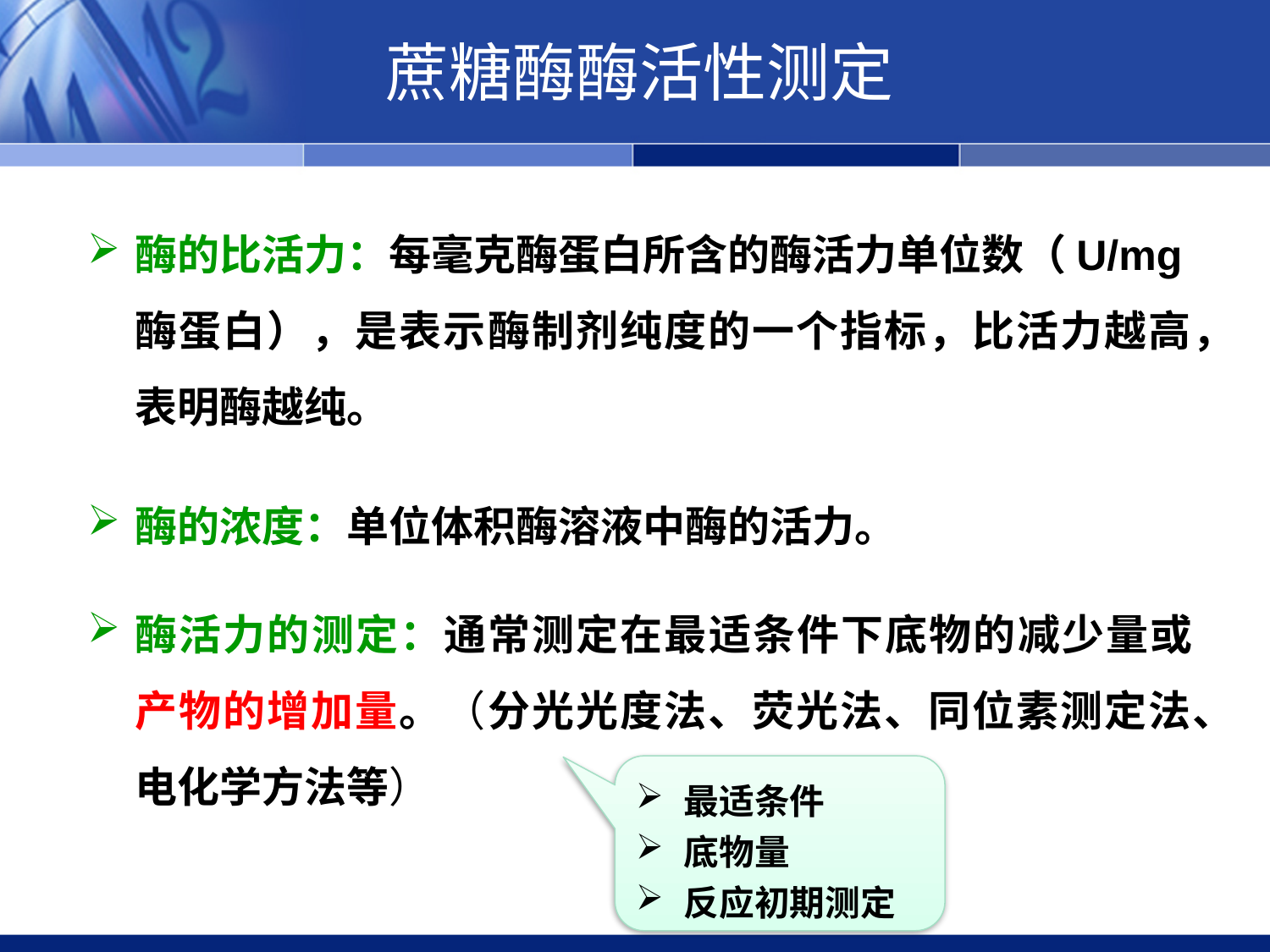

蔗糖酶酶活性测定
酶的比活力：每毫克酶蛋白所含的酶活力单位数（U/mg酶蛋白），是表示酶制剂纯度的一个指标，比活力越高，表明酶越纯。
酶的浓度：单位体积酶溶液中酶的活力。。
酶活力的测定：通常测定在最适条件下底物的减少量或产物的增加量。（分光光度法、荧光法、同位素测定法、电化学方法等）
最适条件
底物量
反应初期测定